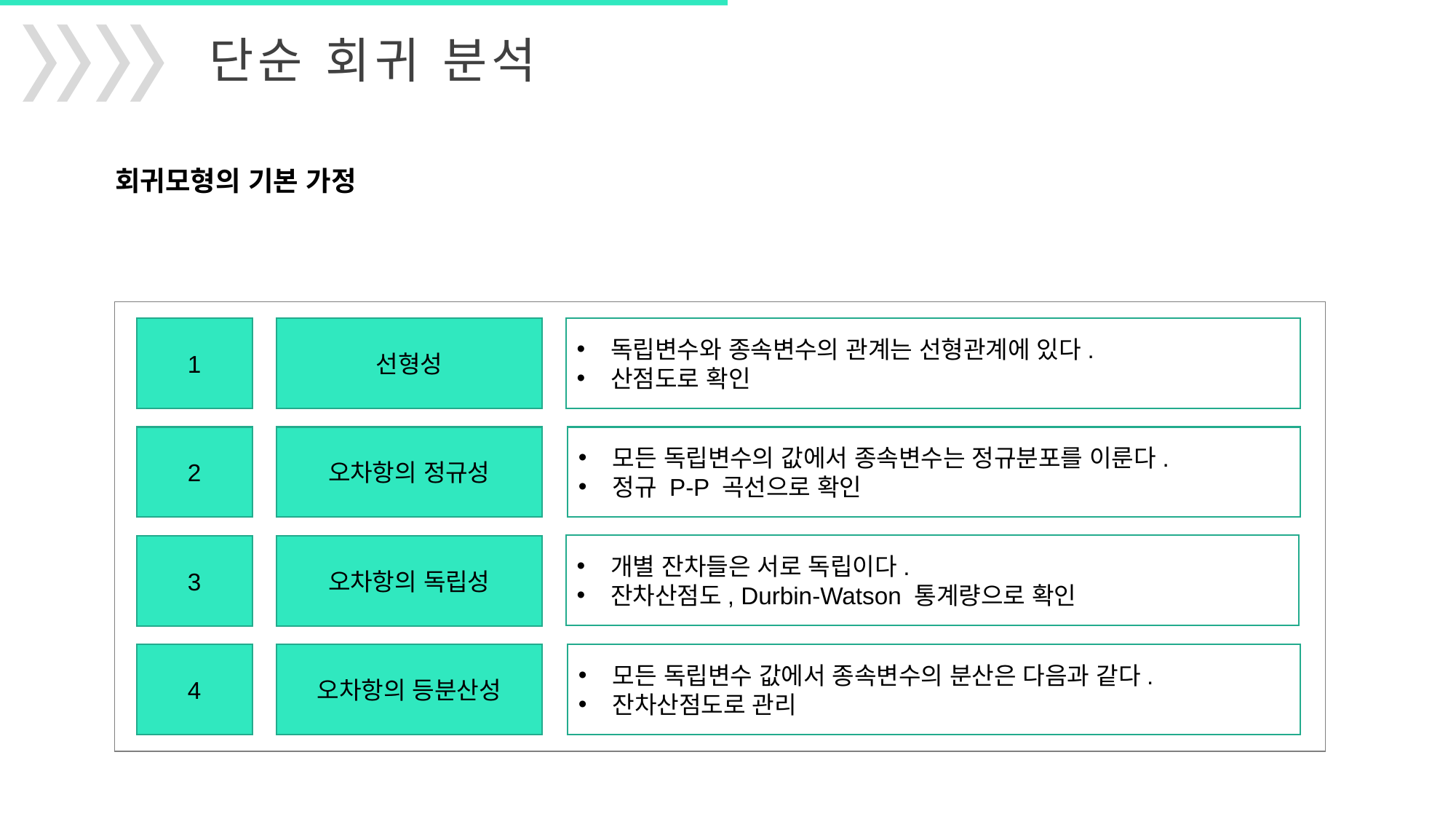

단순 회귀 분석

회귀모형의 기본 가정

1
선형성
독립변수와 종속변수의 관계는 선형관계에 있다.
산점도로 확인
2
오차항의 정규성
모든 독립변수의 값에서 종속변수는 정규분포를 이룬다.
정규 P-P 곡선으로 확인
개별 잔차들은 서로 독립이다.
잔차산점도, Durbin-Watson 통계량으로 확인
3
오차항의 독립성
4
오차항의 등분산성
모든 독립변수 값에서 종속변수의 분산은 다음과 같다.
잔차산점도로 관리